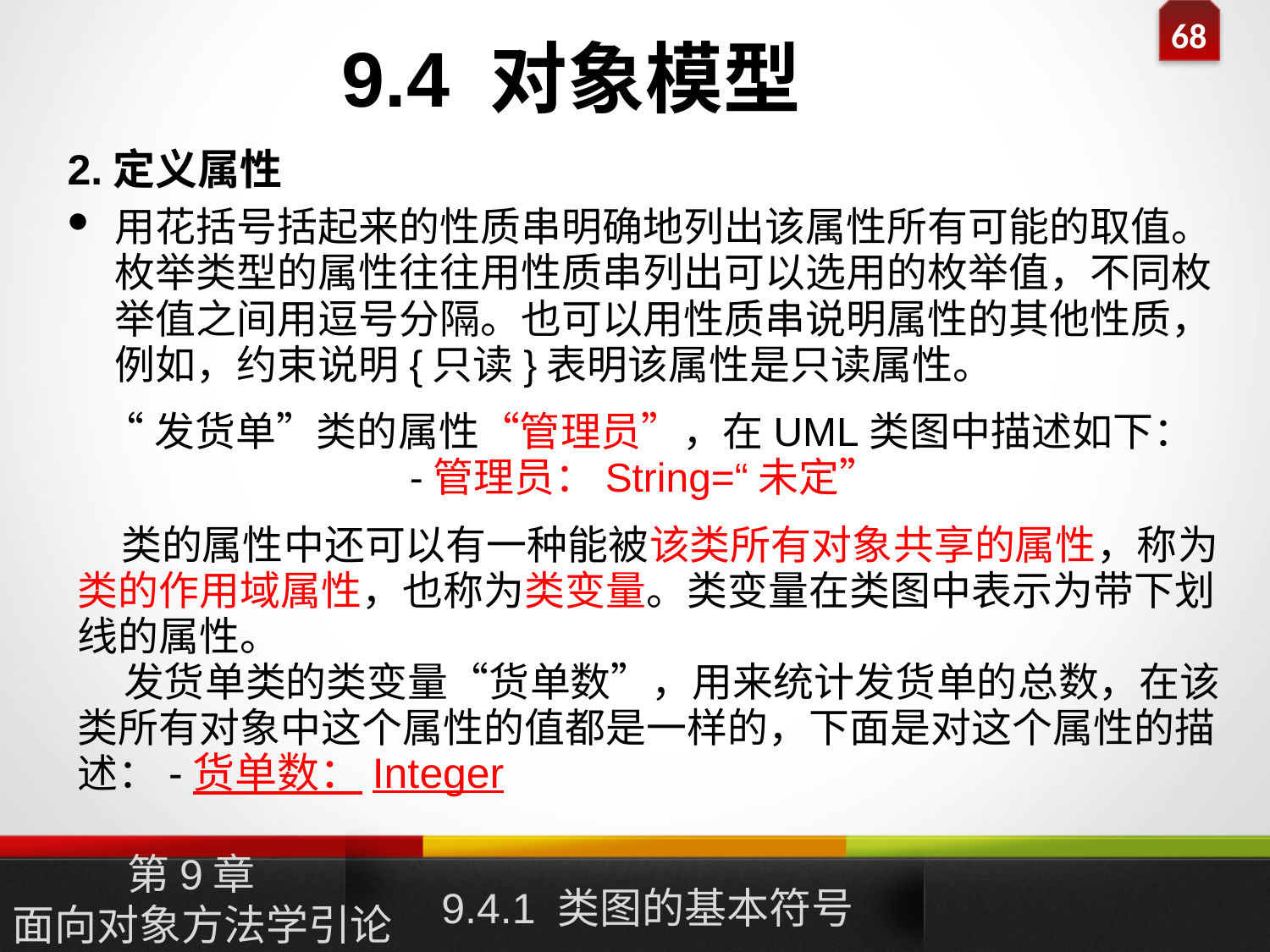

9.4 对象模型
2.定义属性
用花括号括起来的性质串明确地列出该属性所有可能的取值。枚举类型的属性往往用性质串列出可以选用的枚举值，不同枚举值之间用逗号分隔。也可以用性质串说明属性的其他性质，例如，约束说明{只读}表明该属性是只读属性。
    “发货单”类的属性“管理员”，在UML类图中描述如下：
-管理员：String=“未定”
     类的属性中还可以有一种能被该类所有对象共享的属性，称为类的作用域属性，也称为类变量。类变量在类图中表示为带下划线的属性。
    发货单类的类变量“货单数”，用来统计发货单的总数，在该类所有对象中这个属性的值都是一样的，下面是对这个属性的描述：-货单数：Integer
9.4.1 类图的基本符号